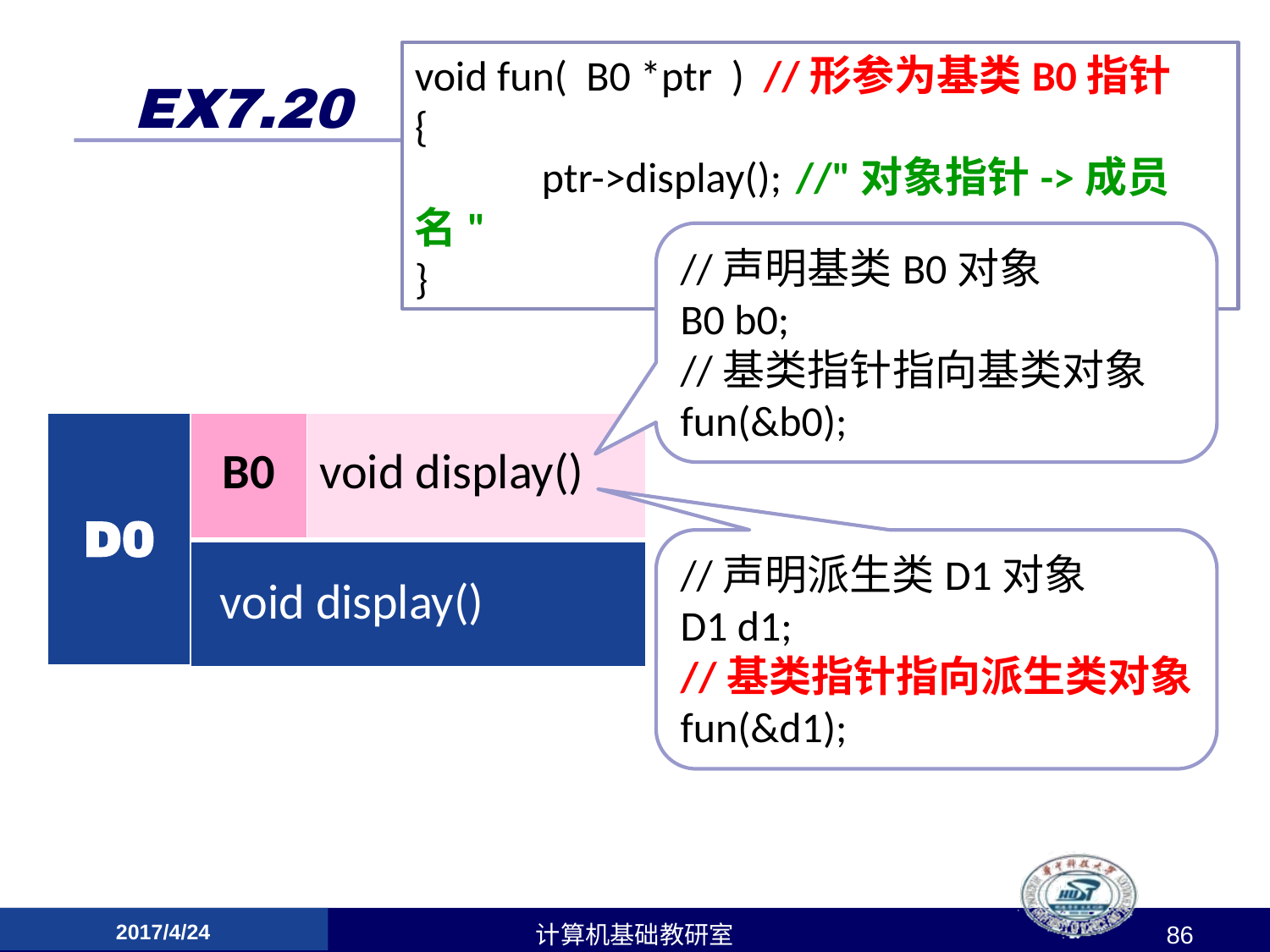

void fun(  B0 *ptr  )  //形参为基类B0指针
{
	ptr->display();	//"对象指针->成员名"
}
# EX7.20
//声明基类B0对象
B0 b0;
//基类指针指向基类对象
fun(&b0);
| D0 | B0 | void display() |
| --- | --- | --- |
|  | void display() |  |
//声明派生类D1对象
D1 d1;
//基类指针指向派生类对象
fun(&d1);
2017/4/24
计算机基础教研室
86